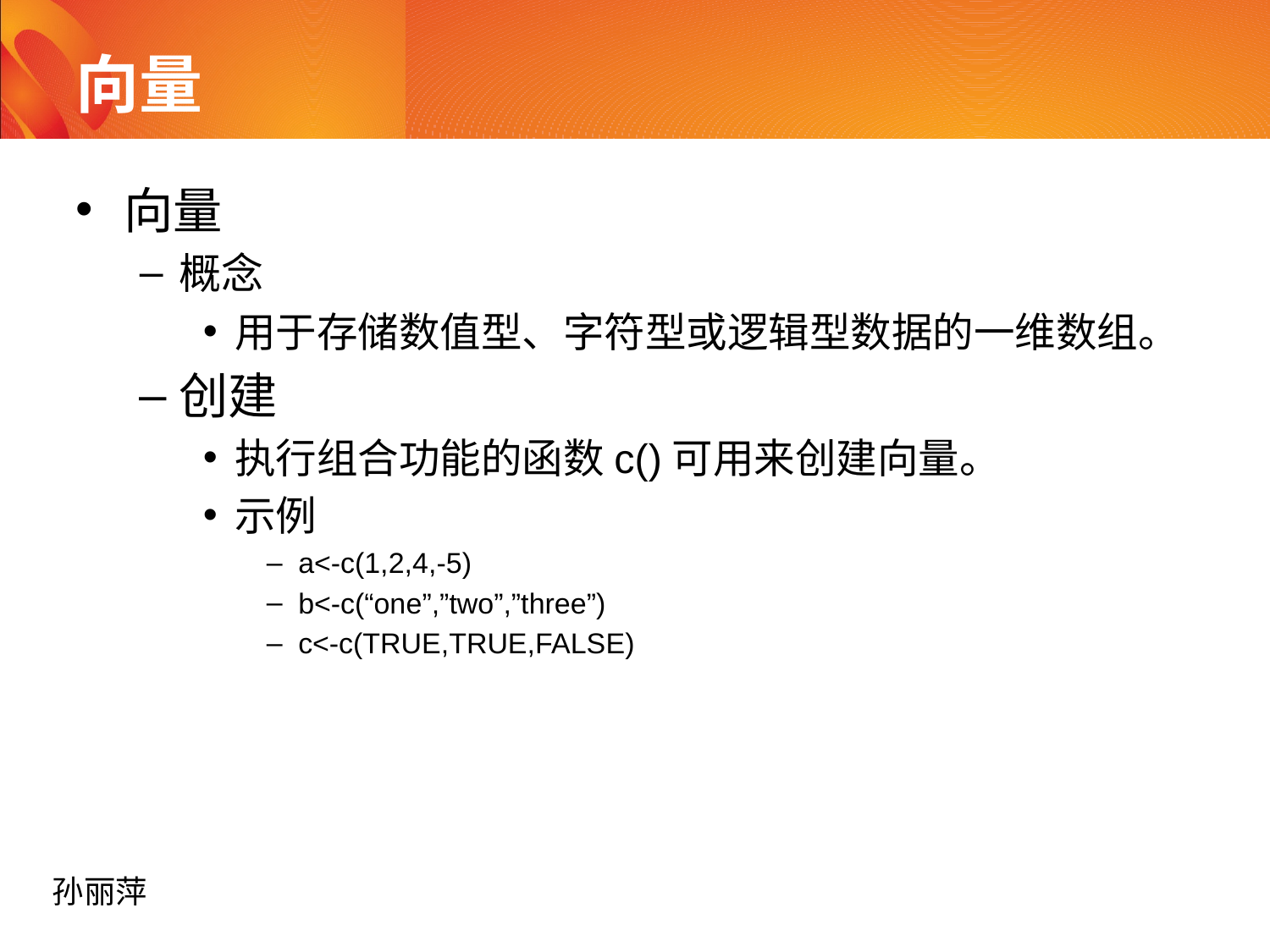

# 向量
向量
概念
用于存储数值型、字符型或逻辑型数据的一维数组。
创建
执行组合功能的函数c()可用来创建向量。
示例
a<-c(1,2,4,-5)
b<-c(“one”,”two”,”three”)
c<-c(TRUE,TRUE,FALSE)

12